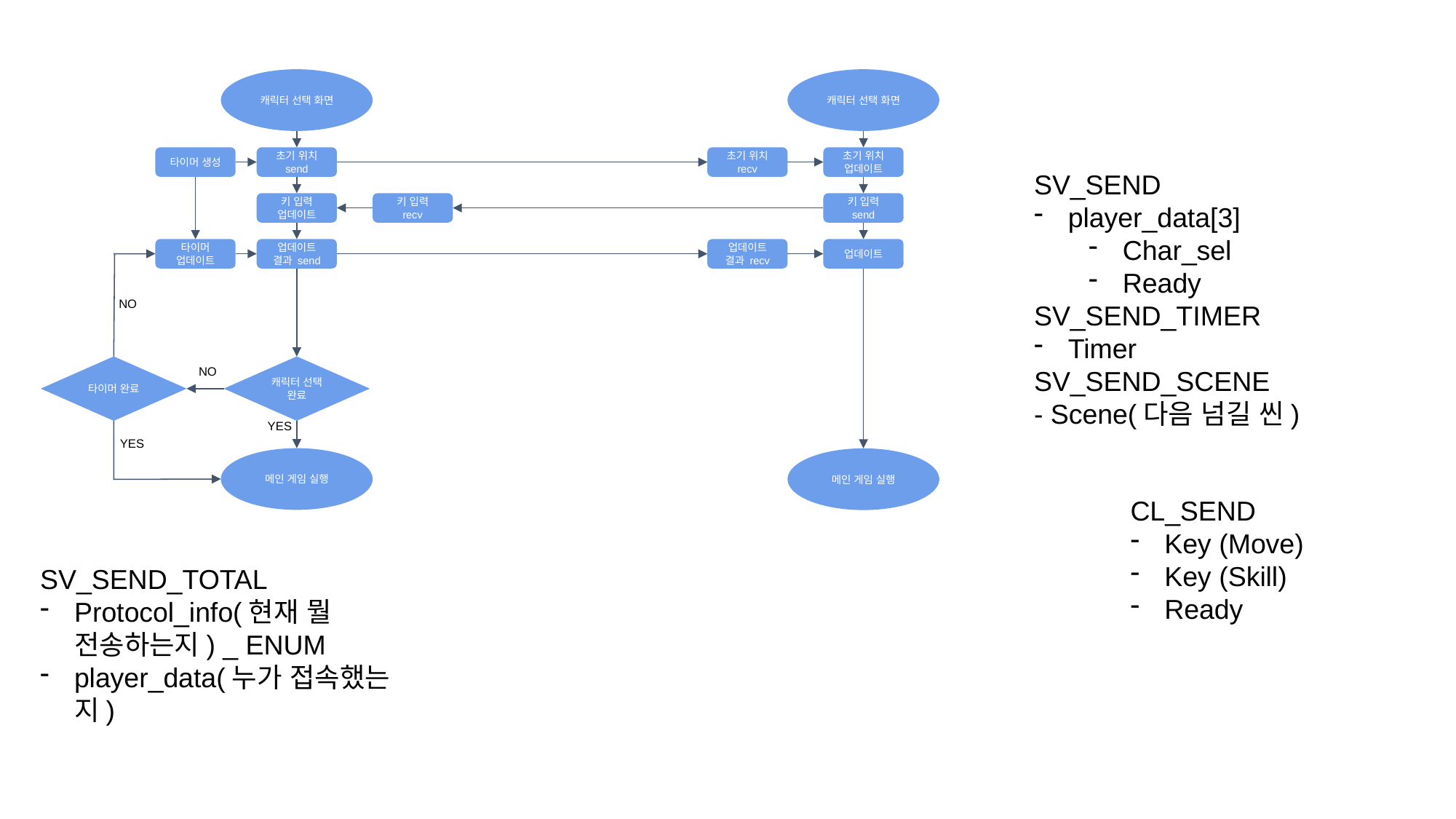

캐릭터 선택 화면
캐릭터 선택 화면
타이머 생성
초기 위치 send
초기 위치 recv
초기 위치 업데이트
SV_SEND
player_data[3]
Char_sel
Ready
SV_SEND_TIMER
Timer
SV_SEND_SCENE
- Scene(다음 넘길 씬)

키 입력 업데이트
키 입력 recv
키 입력 send
타이머 업데이트
업데이트 결과 send
업데이트 결과 recv
업데이트
NO
타이머 완료
캐릭터 선택 완료
NO
YES
YES
메인 게임 실행
메인 게임 실행
CL_SEND
Key (Move)
Key (Skill)
Ready
SV_SEND_TOTAL
Protocol_info(현재 뭘 전송하는지) _ ENUM
player_data(누가 접속했는지)